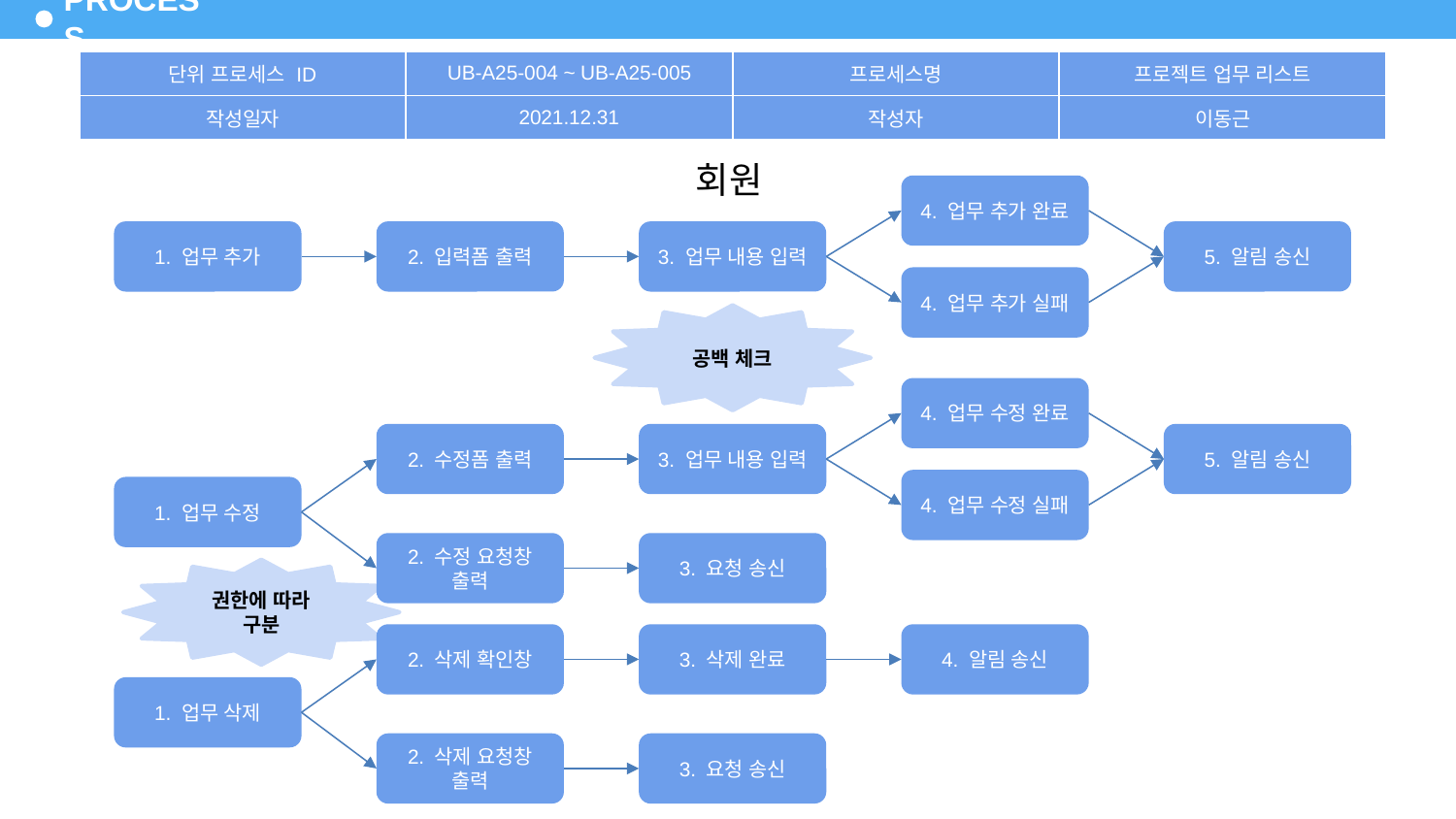

# PROCESS
| 단위 프로세스 ID | UB-A25-004 ~ UB-A25-005 | 프로세스명 | 프로젝트 업무 리스트 |
| --- | --- | --- | --- |
| 작성일자 | 2021.12.31 | 작성자 | 이동근 |
회원
4. 업무 추가 완료
1. 업무 추가
2. 입력폼 출력
3. 업무 내용 입력
5. 알림 송신
4. 업무 추가 실패
공백 체크
4. 업무 수정 완료
2. 수정폼 출력
3. 업무 내용 입력
5. 알림 송신
4. 업무 수정 실패
1. 업무 수정
2. 수정 요청창 출력
3. 요청 송신
권한에 따라 구분
2. 삭제 확인창
3. 삭제 완료
4. 알림 송신
1. 업무 삭제
2. 삭제 요청창 출력
3. 요청 송신